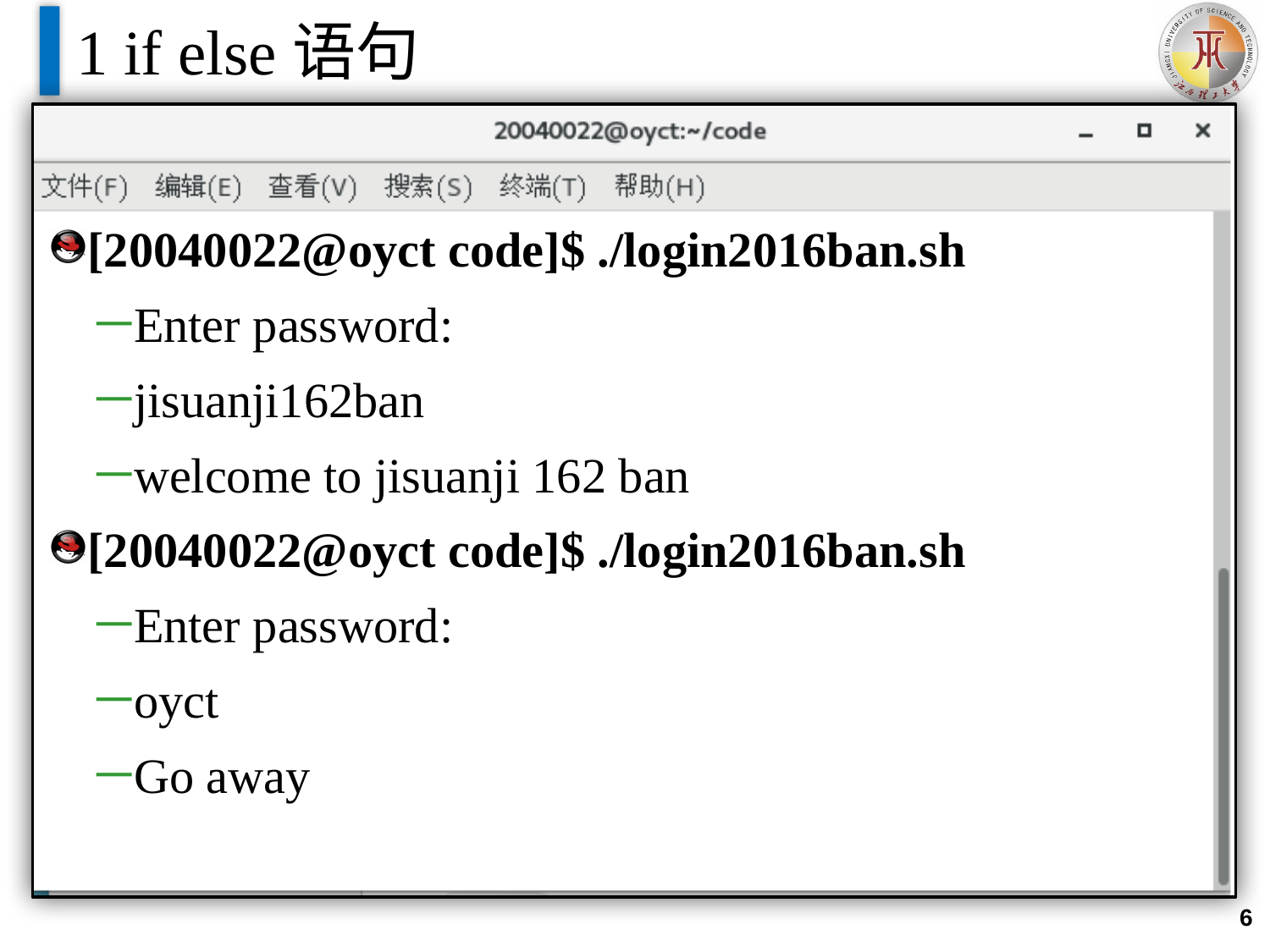

# 1 if else语句
[20040022@oyct code]$ ./login2016ban.sh
Enter password:
jisuanji162ban
welcome to jisuanji 162 ban
[20040022@oyct code]$ ./login2016ban.sh
Enter password:
oyct
Go away
6